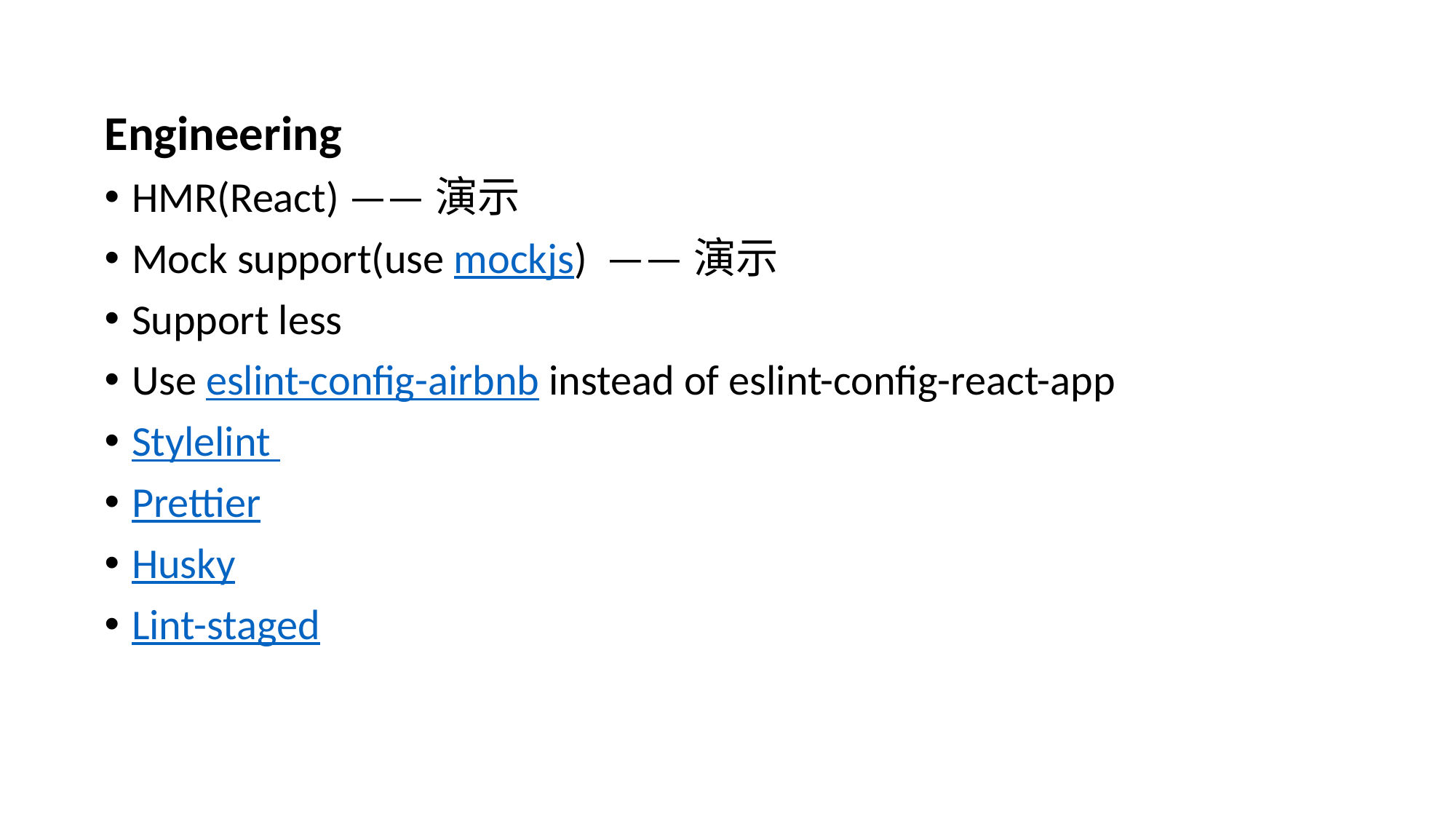

Engineering
HMR(React) ——演示
Mock support(use mockjs)  ——演示
Support less
Use eslint-config-airbnb instead of eslint-config-react-app
Stylelint
Prettier
Husky
Lint-staged